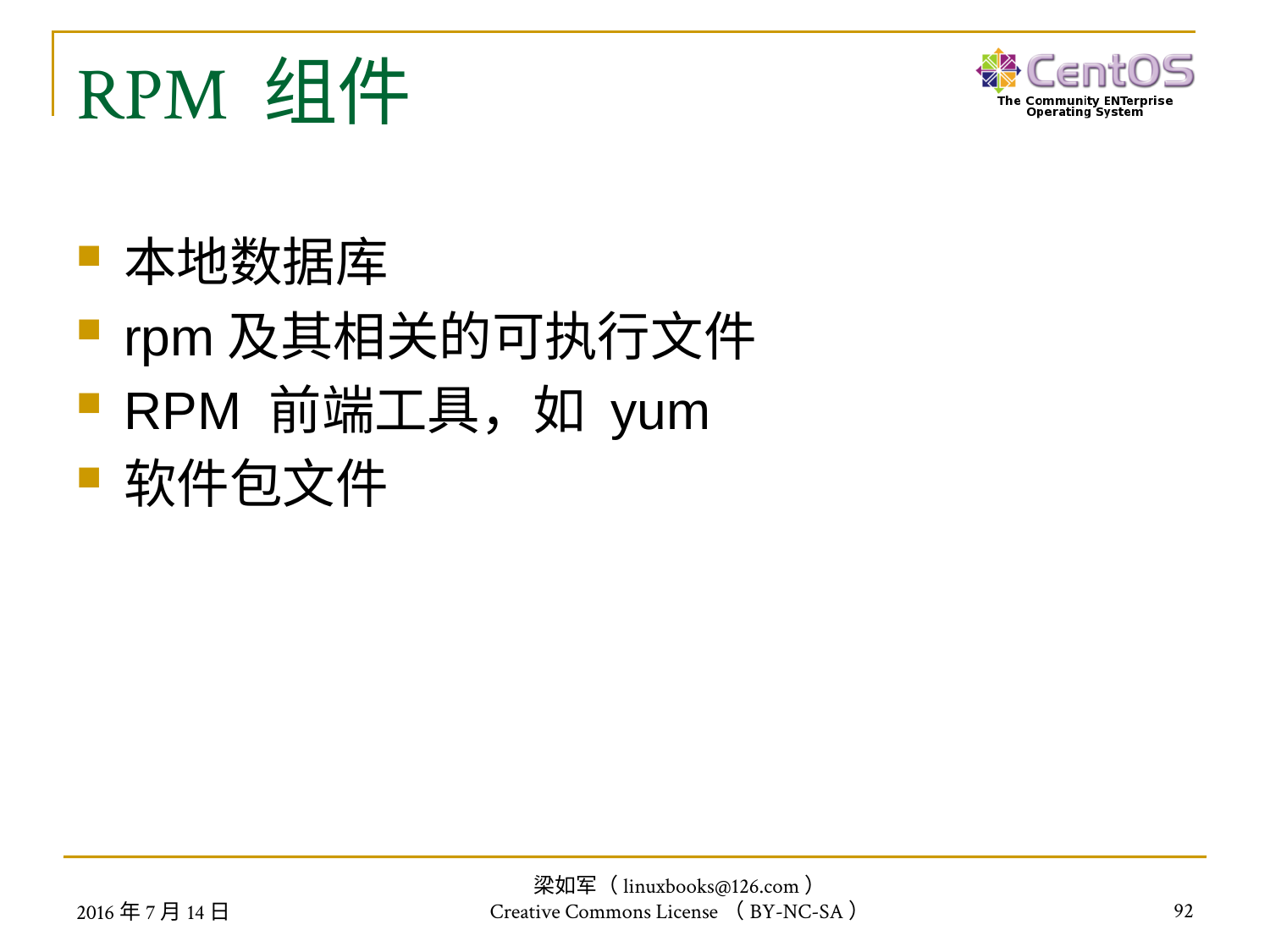

# RPM 组件
本地数据库
rpm及其相关的可执行文件
RPM 前端工具，如 yum
软件包文件
梁如军（linuxbooks@126.com）
Creative Commons License（BY-NC-SA）
2016年7月14日
92